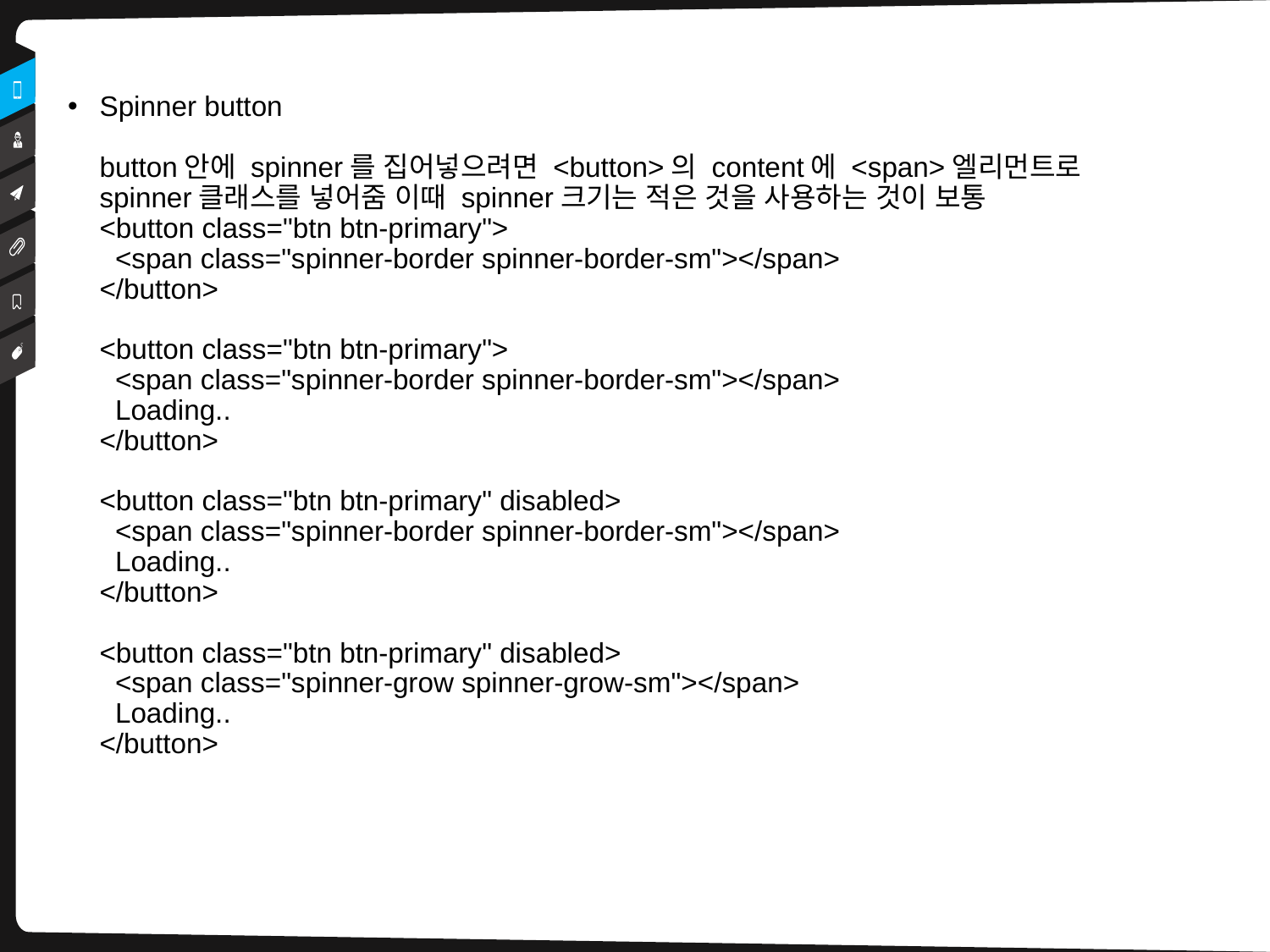

Spinner button
button안에 spinner를 집어넣으려면 <button>의 content에 <span>엘리먼트로
spinner클래스를 넣어줌 이때 spinner크기는 적은 것을 사용하는 것이 보통
<button class="btn btn-primary">
  <span class="spinner-border spinner-border-sm"></span>
</button>
<button class="btn btn-primary">
  <span class="spinner-border spinner-border-sm"></span>
  Loading..
</button>
<button class="btn btn-primary" disabled>
  <span class="spinner-border spinner-border-sm"></span>
  Loading..
</button>
<button class="btn btn-primary" disabled>
  <span class="spinner-grow spinner-grow-sm"></span>
  Loading..
</button>